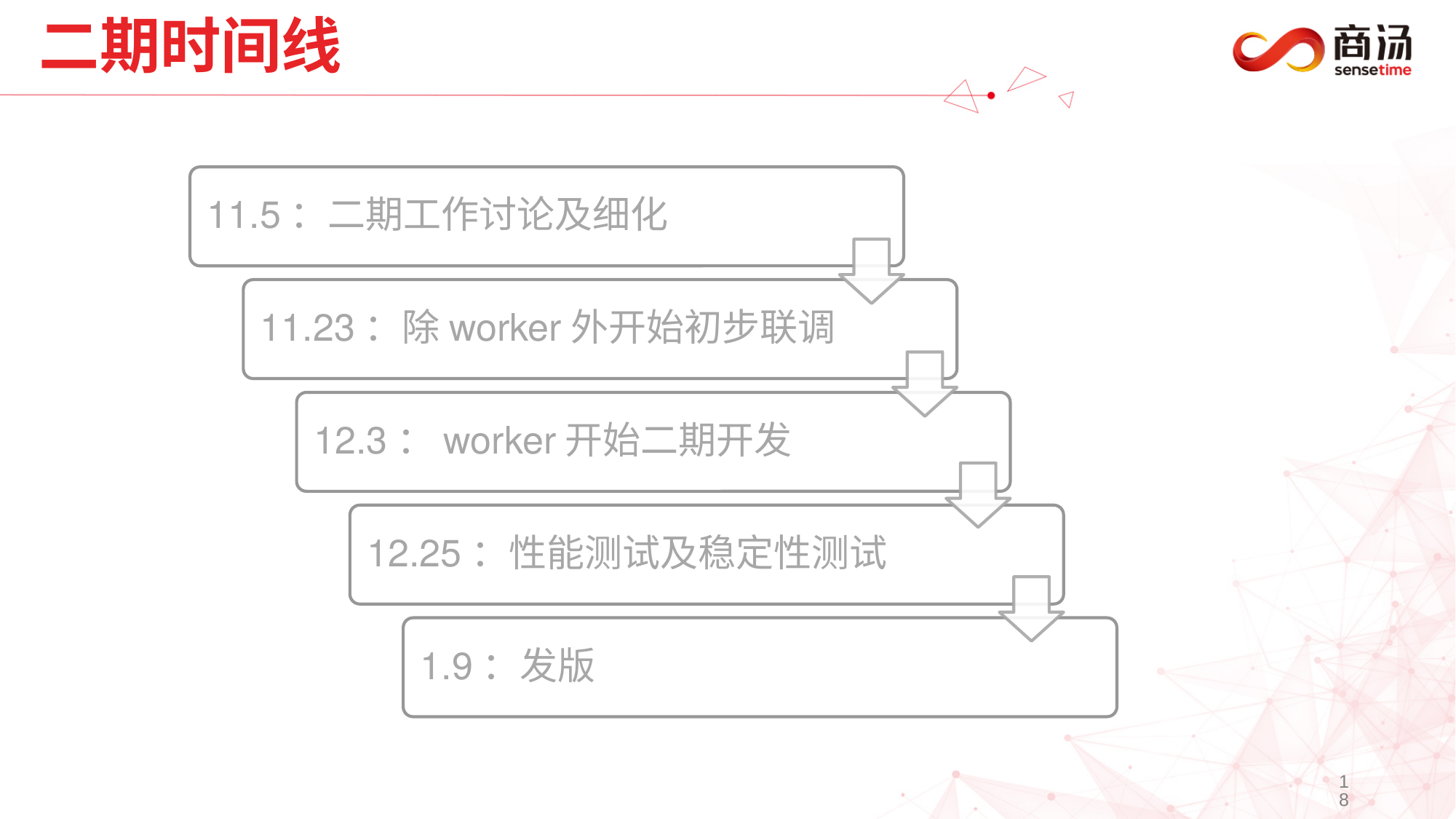

# 二期时间线
11.5：二期工作讨论及细化
11.23：除worker外开始初步联调
12.3：worker开始二期开发
12.25：性能测试及稳定性测试
1.9：发版

18